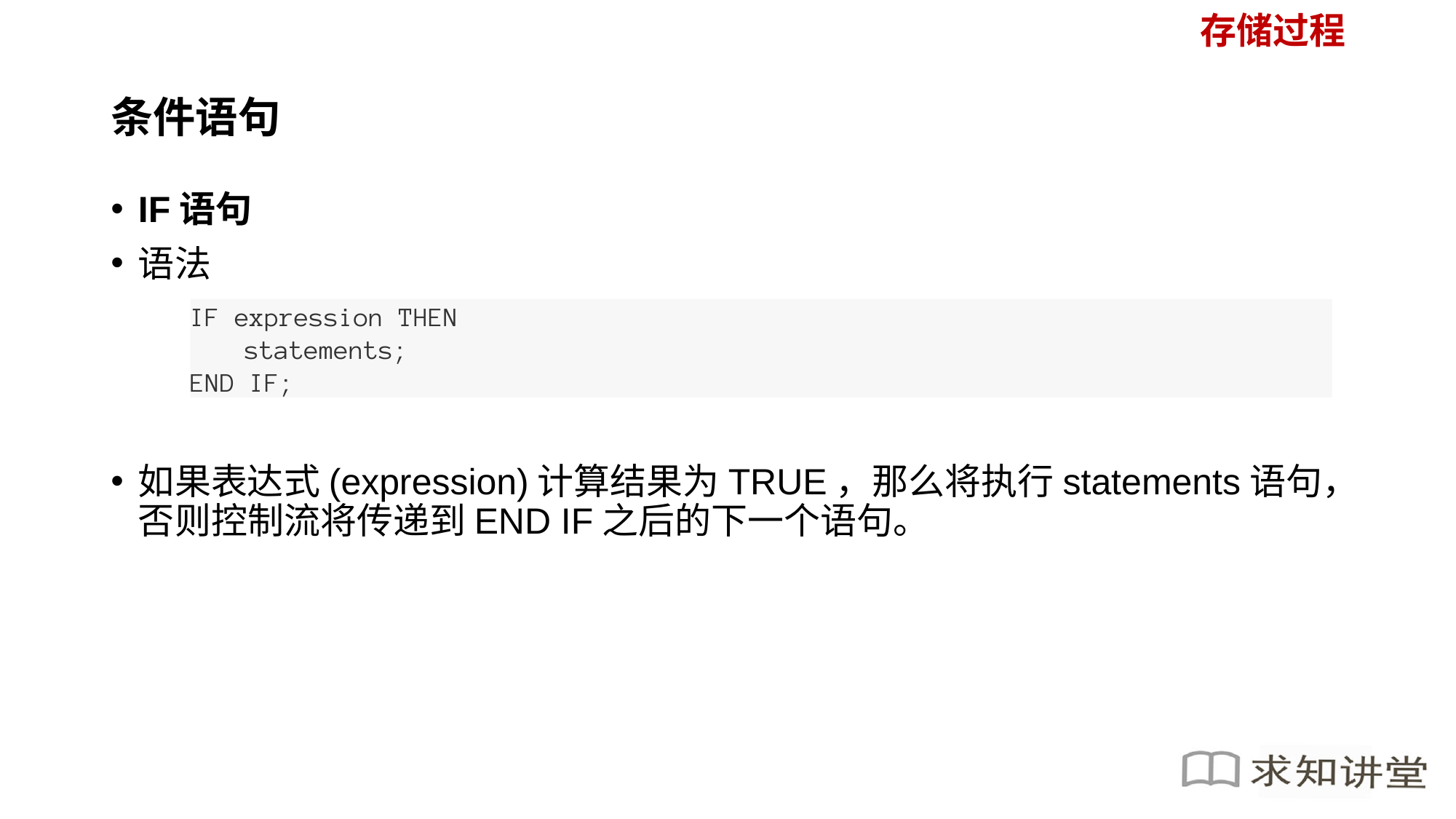

存储过程
# 条件语句
IF语句
语法

如果表达式(expression)计算结果为TRUE，那么将执行statements语句，否则控制流将传递到END IF之后的下一个语句。

IF expression THEN
statements;
END IF;